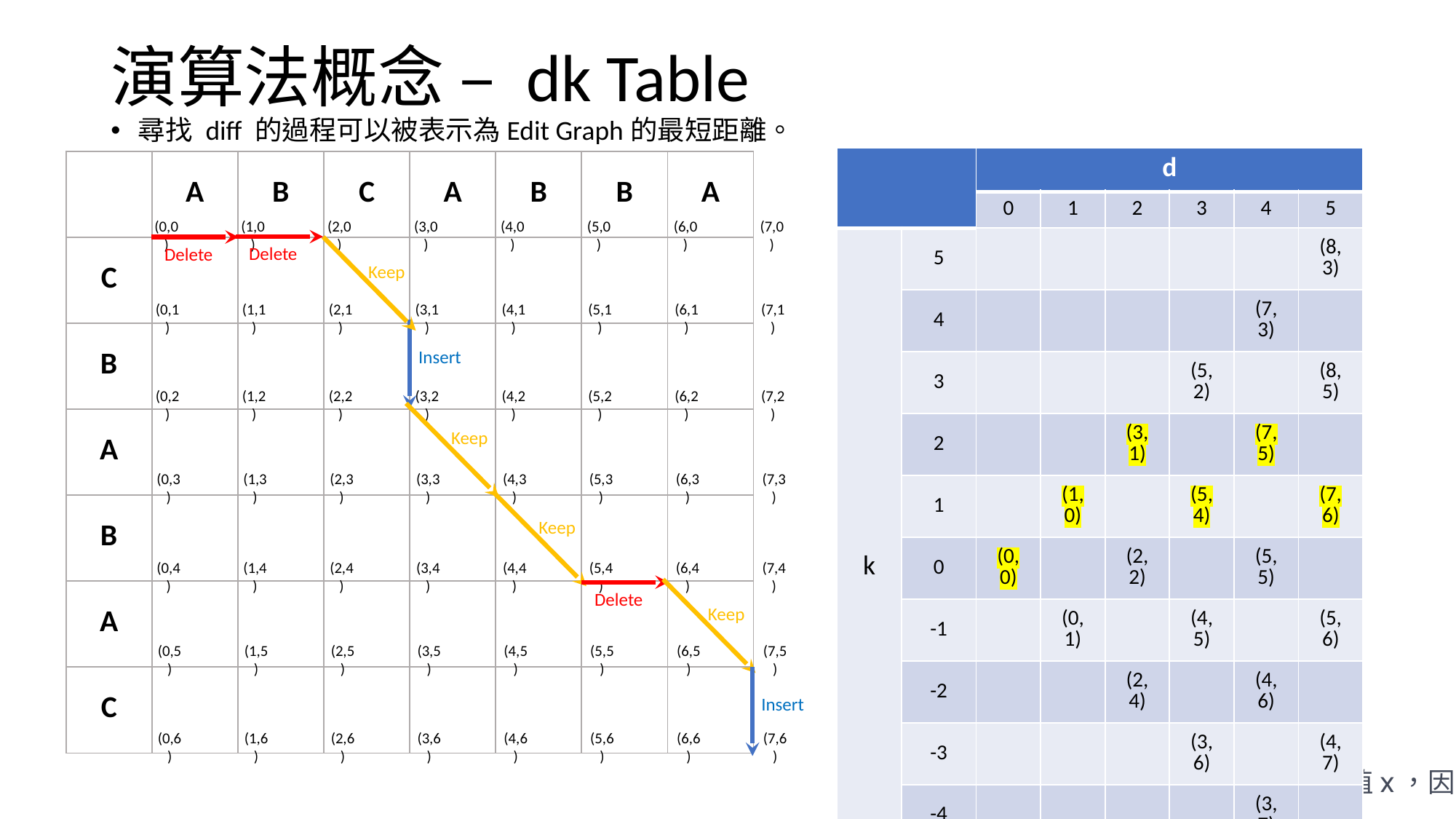

# 演算法概念 – dk Table
尋找 diff 的過程可以被表示為Edit Graph的最短距離。

|  |  | d |  |  |  |  |  |
| --- | --- | --- | --- | --- | --- | --- | --- |
|  |  | 0 | 1 | 2 | 3 | 4 | 5 |
| k | 5 |  |  |  |  |  | (8, 3) |
| k | 4 |  |  |  |  | (7, 3) |  |
|  | 3 |  |  |  | (5, 2) |  | (8, 5) |
|  | 2 |  |  | (3, 1) |  | (7, 5) |  |
|  | 1 |  | (1, 0) |  | (5, 4) |  | (7, 6) |
|  | 0 | (0, 0) |  | (2, 2) |  | (5, 5) |  |
|  | -1 |  | (0, 1) |  | (4, 5) |  | (5, 6) |
|  | -2 |  |  | (2, 4) |  | (4, 6) |  |
|  | -3 |  |  |  | (3, 6) |  | (4, 7) |
|  | -4 |  |  |  |  | (3, 7) |  |
|  | -5 |  |  |  |  |  | (3, 8) |
|  | A | B | C | A | B | B | A |
| --- | --- | --- | --- | --- | --- | --- | --- |
| C |  |  |  |  |  |  |  |
| B |  |  |  |  |  |  |  |
| A |  |  |  |  |  |  |  |
| B |  |  |  |  |  |  |  |
| A |  |  |  |  |  |  |  |
| C |  |  |  |  |  |  |  |
(0,0)
(1,0)
(2,0)
(3,0)
(4,0)
(5,0)
(6,0)
(7,0)
Delete
Delete
Keep
Insert
Keep
Keep
Keep
Delete
Insert
(0,1)
(1,1)
(2,1)
(3,1)
(4,1)
(5,1)
(6,1)
(7,1)
(0,2)
(1,2)
(2,2)
(3,2)
(4,2)
(5,2)
(6,2)
(7,2)
(0,3)
(1,3)
(2,3)
(3,3)
(4,3)
(5,3)
(6,3)
(7,3)
(0,4)
(1,4)
(2,4)
(3,4)
(4,4)
(5,4)
(6,4)
(7,4)
dk Table
d: 路徑長度
k: 當前座標 x-y 的值
V[k]:在k線上最遠達到點的橫軸座標值x，因為y可以通過x - k計算
(0,5)
(1,5)
(2,5)
(3,5)
(4,5)
(5,5)
(6,5)
(7,5)
(0,6)
(1,6)
(2,6)
(3,6)
(4,6)
(5,6)
(6,6)
(7,6)